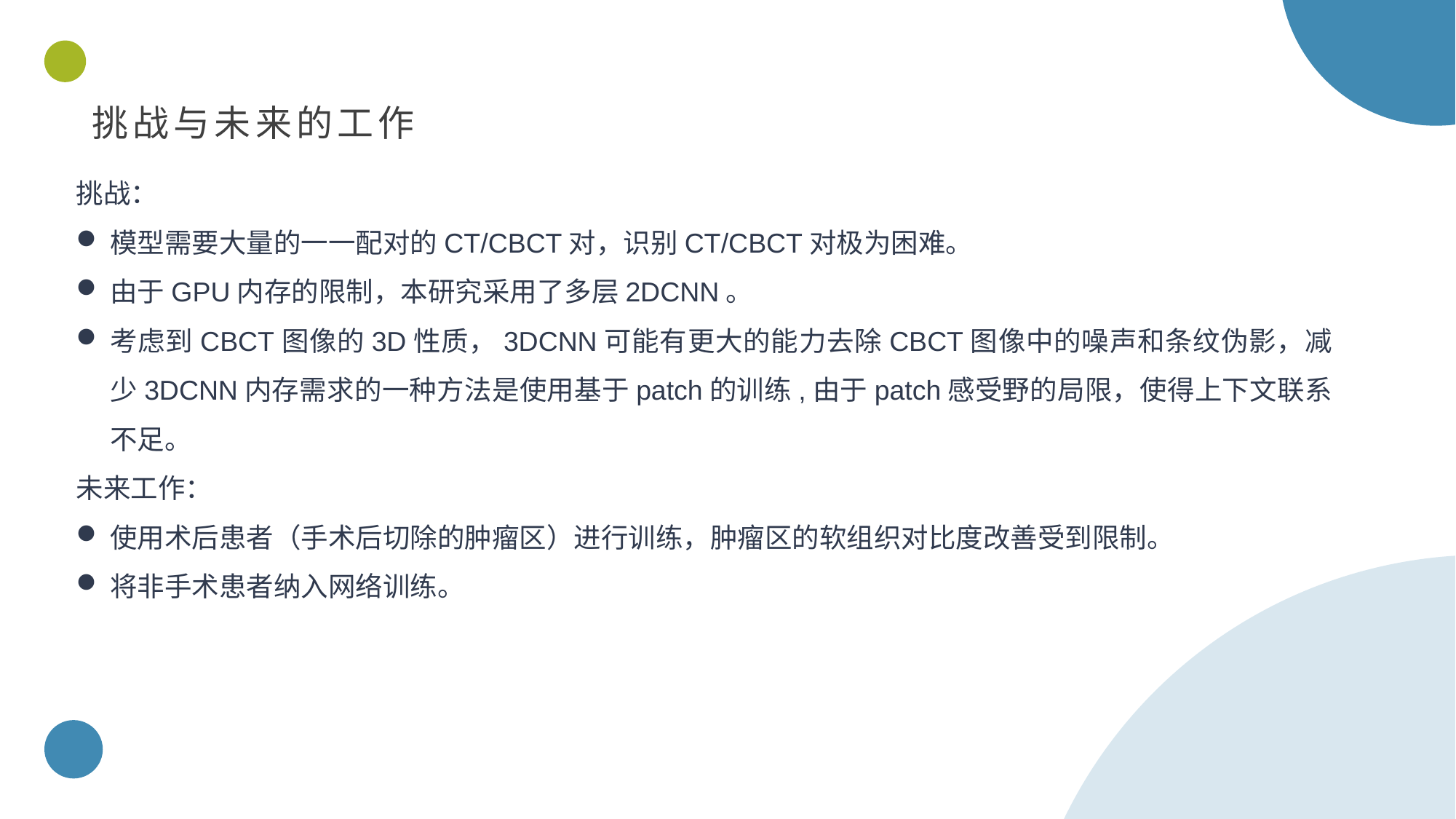

挑战与未来的工作
挑战：
模型需要大量的一一配对的CT/CBCT对，识别CT/CBCT对极为困难。
由于GPU内存的限制，本研究采用了多层2DCNN。
考虑到CBCT图像的3D性质，3DCNN可能有更大的能力去除CBCT图像中的噪声和条纹伪影，减少3DCNN内存需求的一种方法是使用基于patch的训练,由于patch感受野的局限，使得上下文联系不足。
未来工作：
使用术后患者（手术后切除的肿瘤区）进行训练，肿瘤区的软组织对比度改善受到限制。
将非手术患者纳入网络训练。